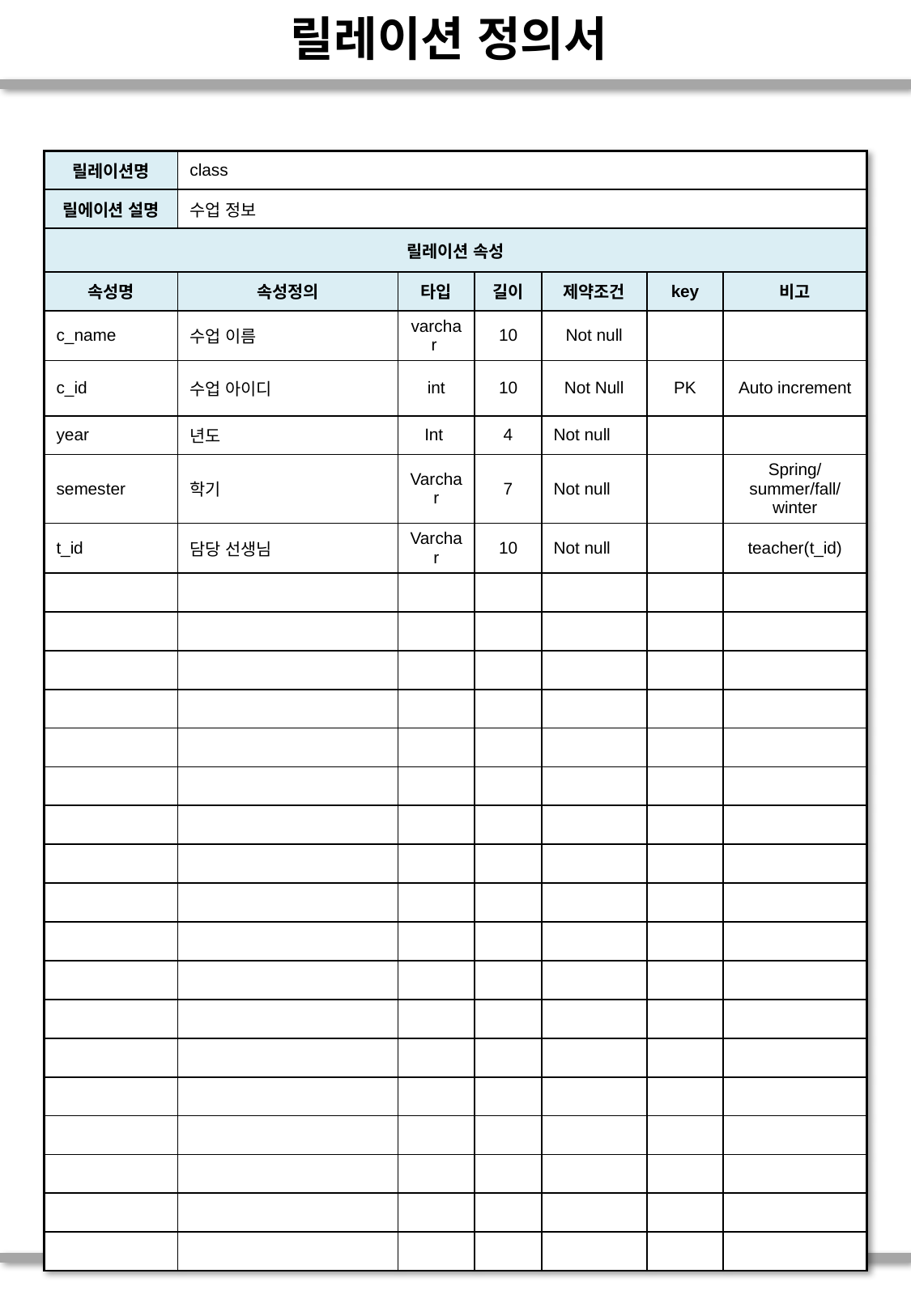

# 릴레이션 정의서
| 릴레이션명 | class |  |  |  |  |  |
| --- | --- | --- | --- | --- | --- | --- |
| 릴에이션 설명 | 수업 정보 |  |  |  |  |  |
| 릴레이션 속성 |  |  |  |  |  |  |
| 속성명 | 속성정의 | 타입 | 길이 | 제약조건 | key | 비고 |
| c\_name | 수업 이름 | varchar | 10 | Not null |  |  |
| c\_id | 수업 아이디 | int | 10 | Not Null | PK | Auto increment |
| year | 년도 | Int | 4 | Not null |  |  |
| semester | 학기 | Varchar | 7 | Not null |  | Spring/summer/fall/winter |
| t\_id | 담당 선생님 | Varchar | 10 | Not null |  | teacher(t\_id) |
|  |  |  |  |  |  |  |
|  |  |  |  |  |  |  |
|  |  |  |  |  |  |  |
|  |  |  |  |  |  |  |
|  |  |  |  |  |  |  |
|  |  |  |  |  |  |  |
|  |  |  |  |  |  |  |
|  |  |  |  |  |  |  |
|  |  |  |  |  |  |  |
|  |  |  |  |  |  |  |
|  |  |  |  |  |  |  |
|  |  |  |  |  |  |  |
|  |  |  |  |  |  |  |
|  |  |  |  |  |  |  |
|  |  |  |  |  |  |  |
|  |  |  |  |  |  |  |
|  |  |  |  |  |  |  |
|  |  |  |  |  |  |  |